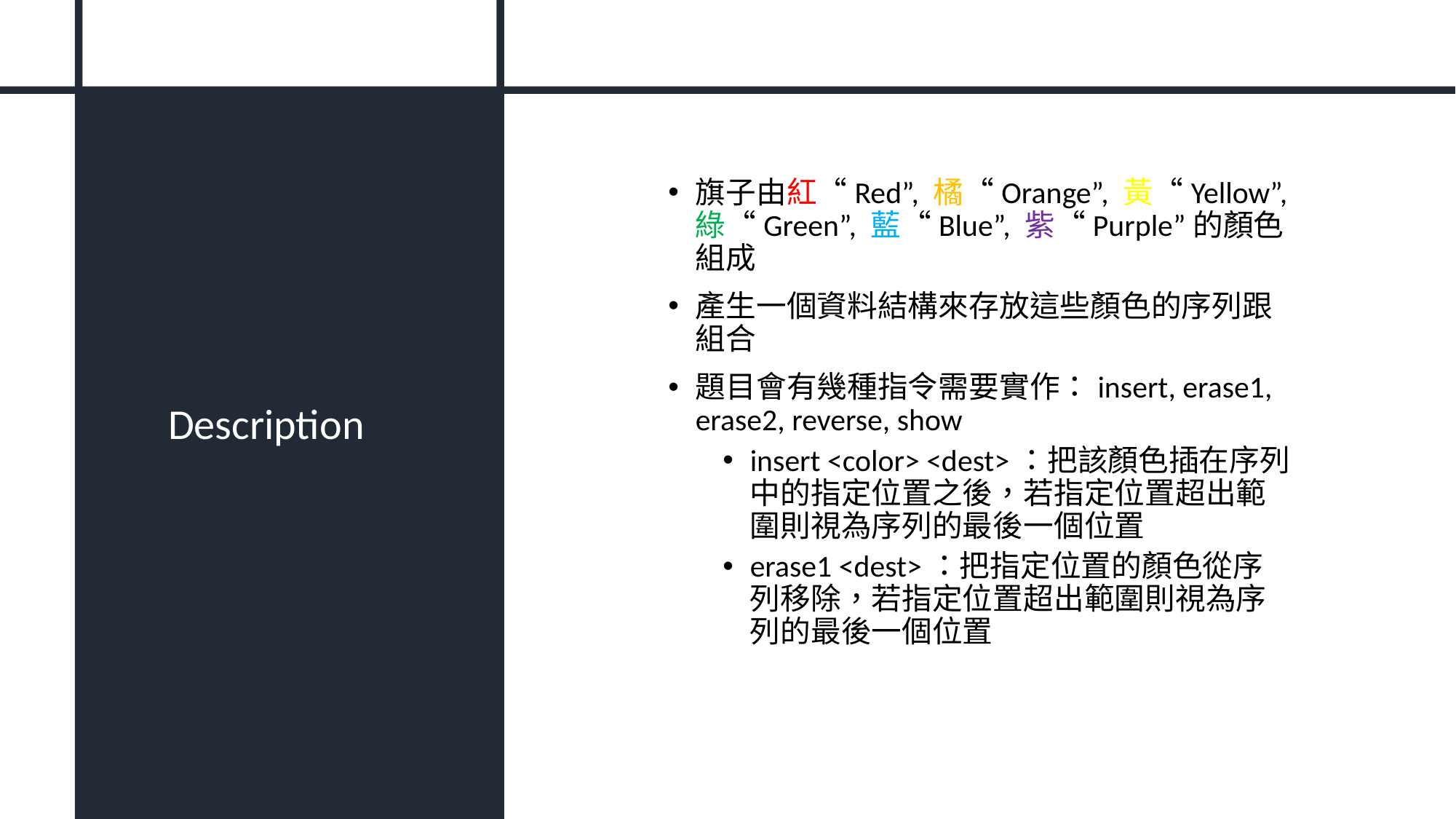

# Description
旗子由紅“Red”, 橘“Orange”, 黃“Yellow”, 綠“Green”, 藍“Blue”, 紫“Purple”的顏色組成
產生一個資料結構來存放這些顏色的序列跟組合
題目會有幾種指令需要實作：insert, erase1, erase2, reverse, show
insert <color> <dest>：把該顏色插在序列中的指定位置之後，若指定位置超出範圍則視為序列的最後一個位置
erase1 <dest>：把指定位置的顏色從序列移除，若指定位置超出範圍則視為序列的最後一個位置